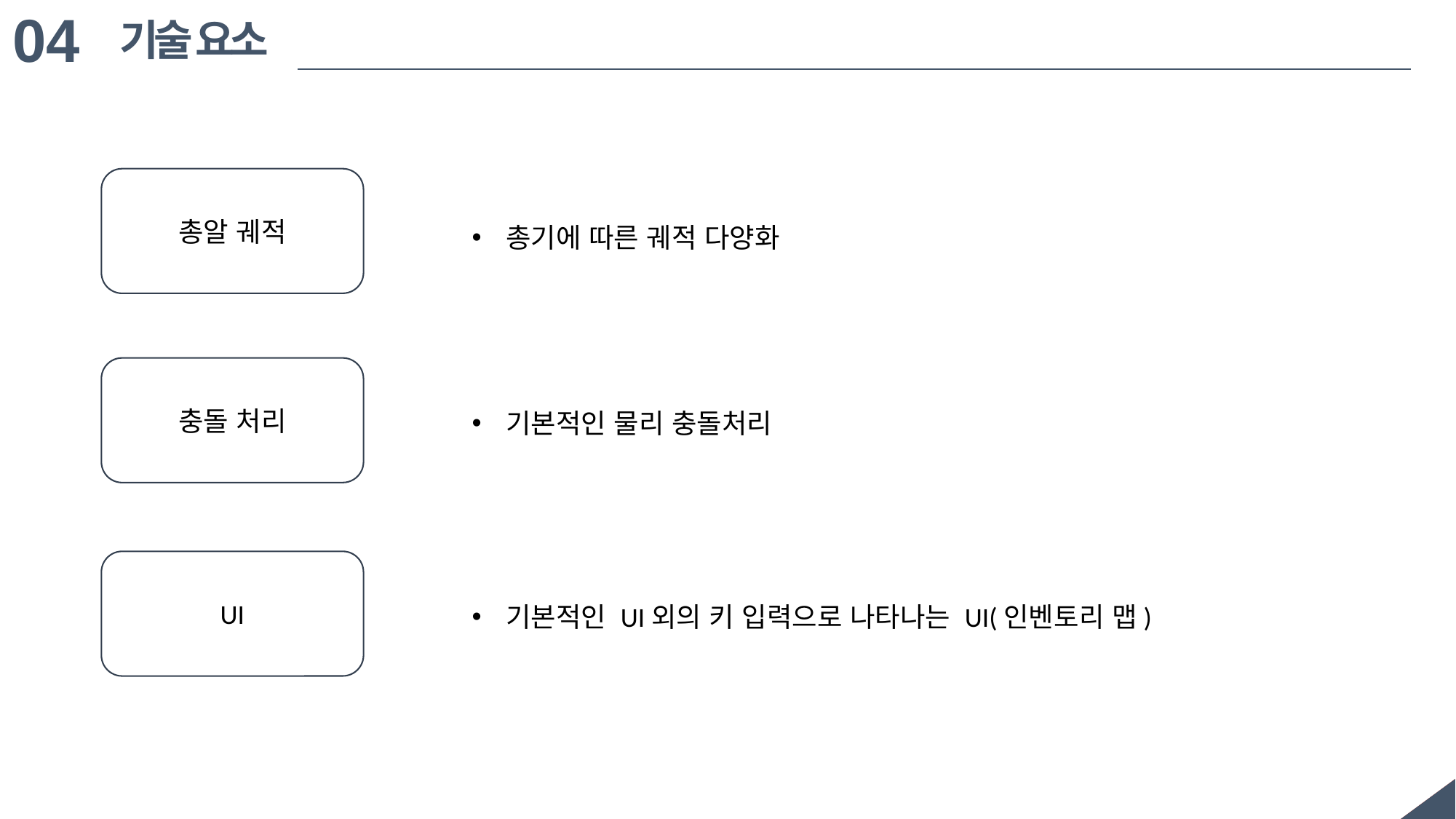

04
기술 요소
총알 궤적
총기에 따른 궤적 다양화

충돌 처리
기본적인 물리 충돌처리
UI
기본적인 UI외의 키 입력으로 나타나는 UI(인벤토리 맵)